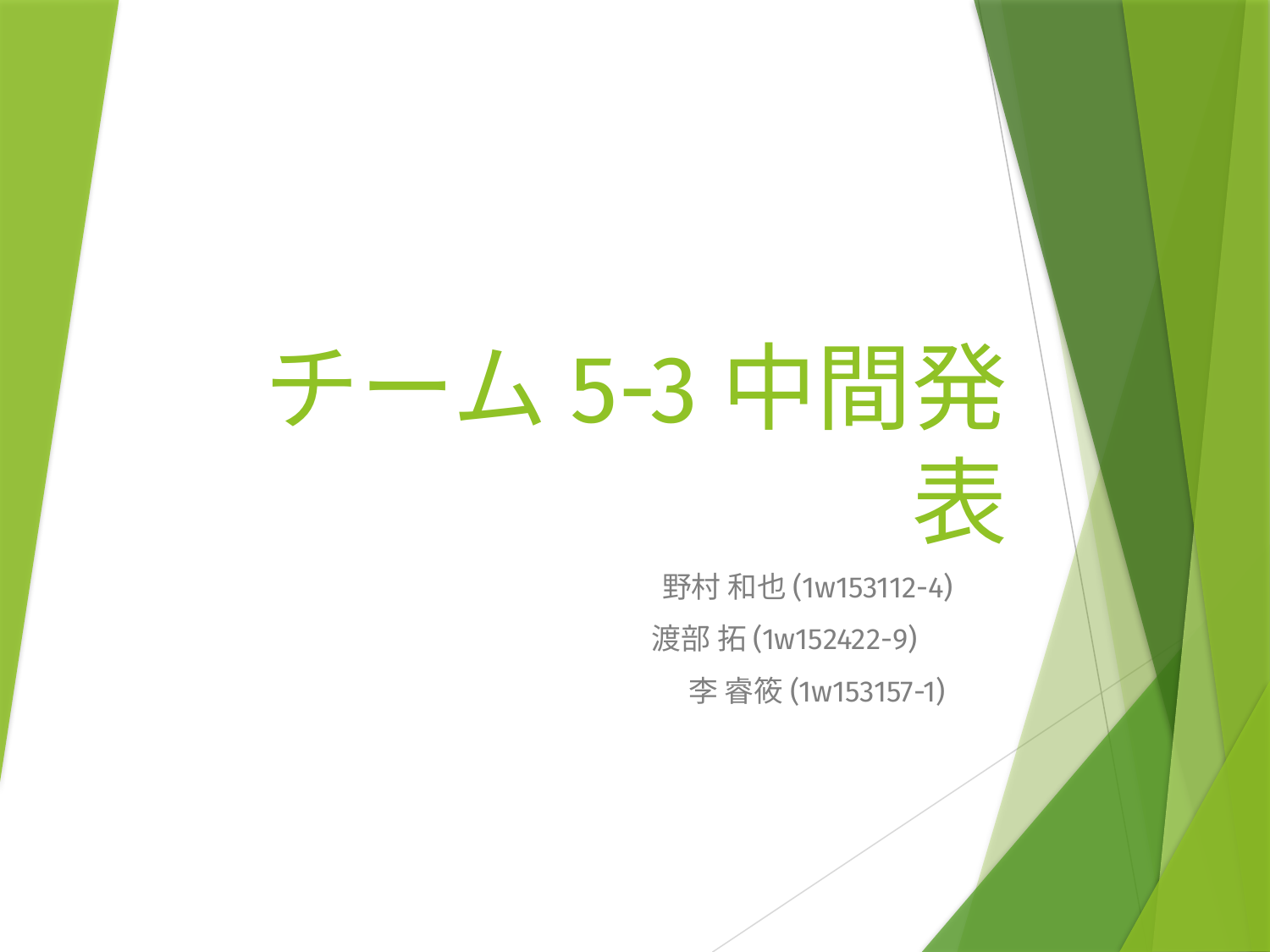

# チーム5-3中間発表
野村 和也(1w153112-4)
渡部 拓(1w152422-9)
    李 睿筱(1w153157-1)